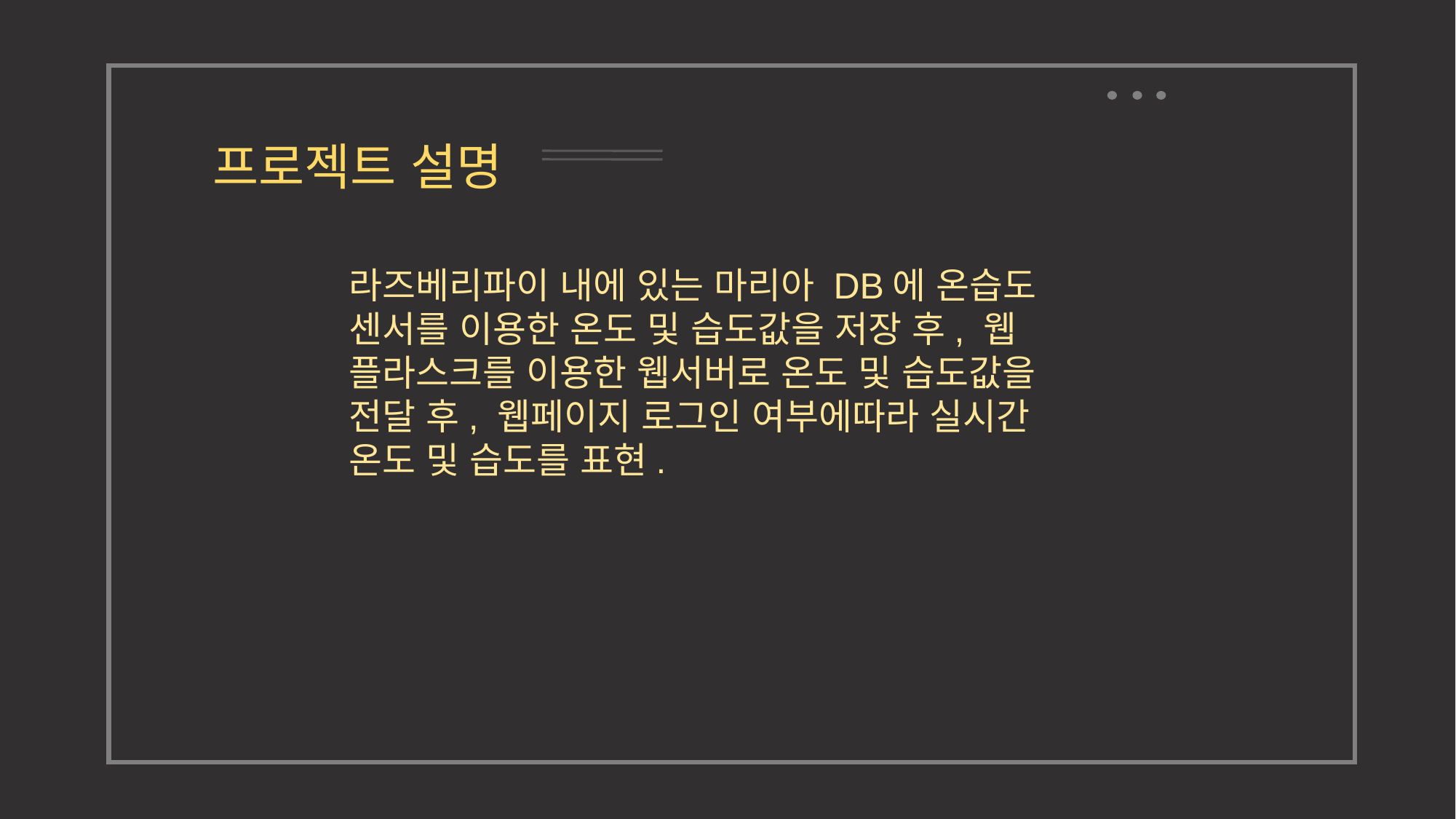

프로젝트 설명
라즈베리파이 내에 있는 마리아 DB에 온습도 센서를 이용한 온도 및 습도값을 저장 후, 웹 플라스크를 이용한 웹서버로 온도 및 습도값을 전달 후, 웹페이지 로그인 여부에따라 실시간 온도 및 습도를 표현.